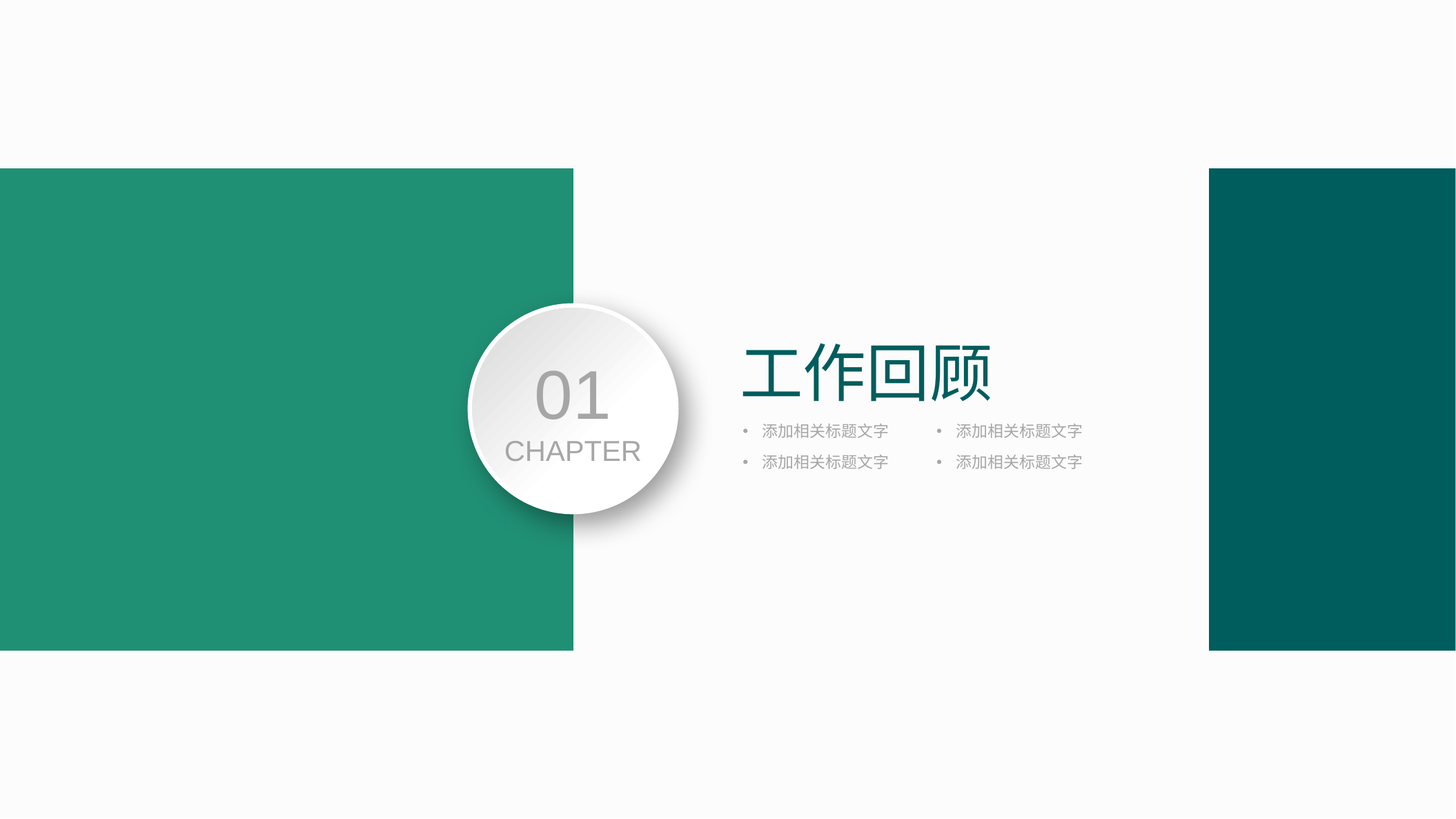

工作回顾
01
CHAPTER
添加相关标题文字
添加相关标题文字
添加相关标题文字
添加相关标题文字